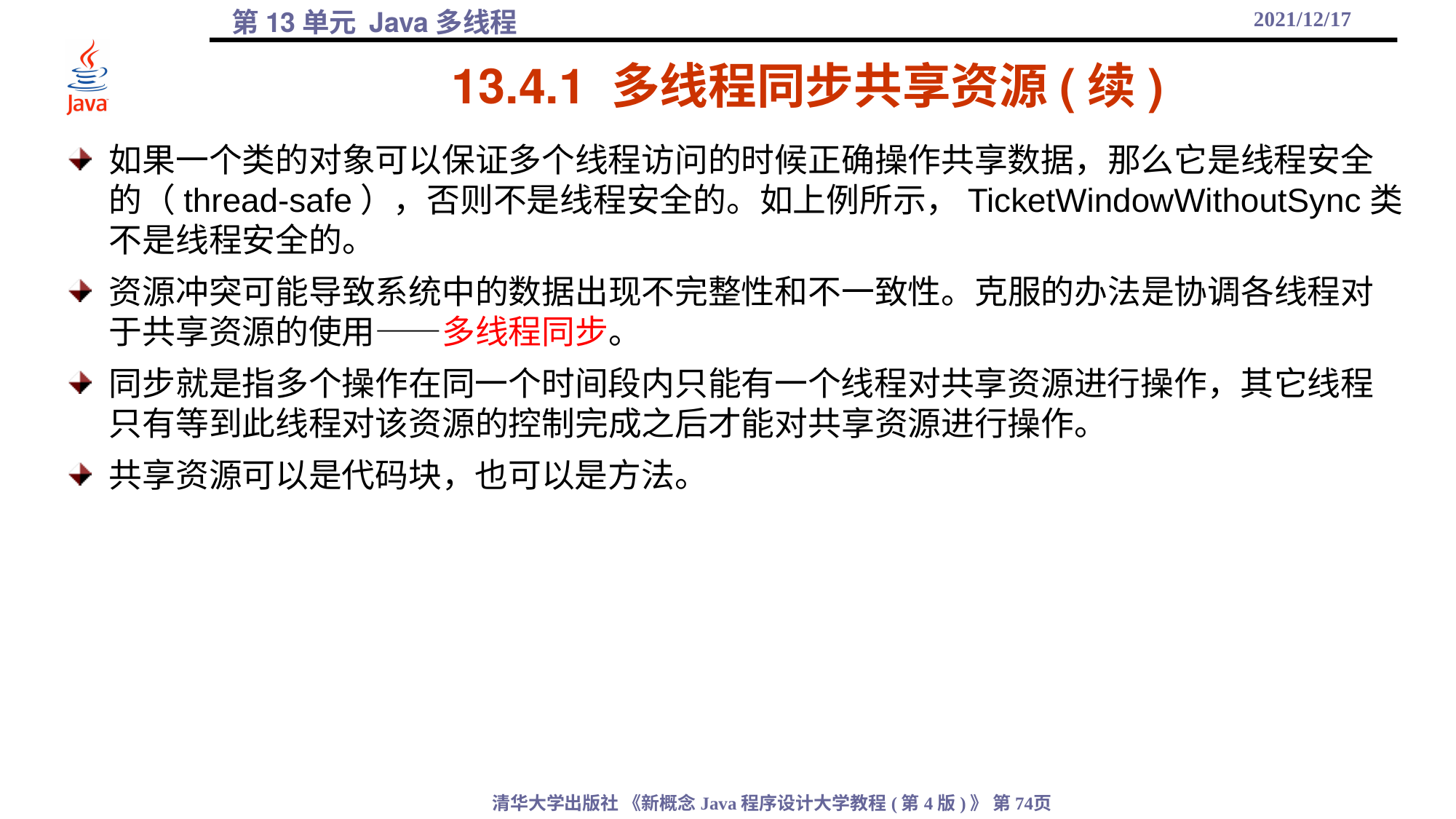

2021/12/17
# 13.4.1 多线程同步共享资源(续)
如果一个类的对象可以保证多个线程访问的时候正确操作共享数据，那么它是线程安全的（thread-safe），否则不是线程安全的。如上例所示，TicketWindowWithoutSync类不是线程安全的。
资源冲突可能导致系统中的数据出现不完整性和不一致性。克服的办法是协调各线程对于共享资源的使用——多线程同步。
同步就是指多个操作在同一个时间段内只能有一个线程对共享资源进行操作，其它线程只有等到此线程对该资源的控制完成之后才能对共享资源进行操作。
共享资源可以是代码块，也可以是方法。